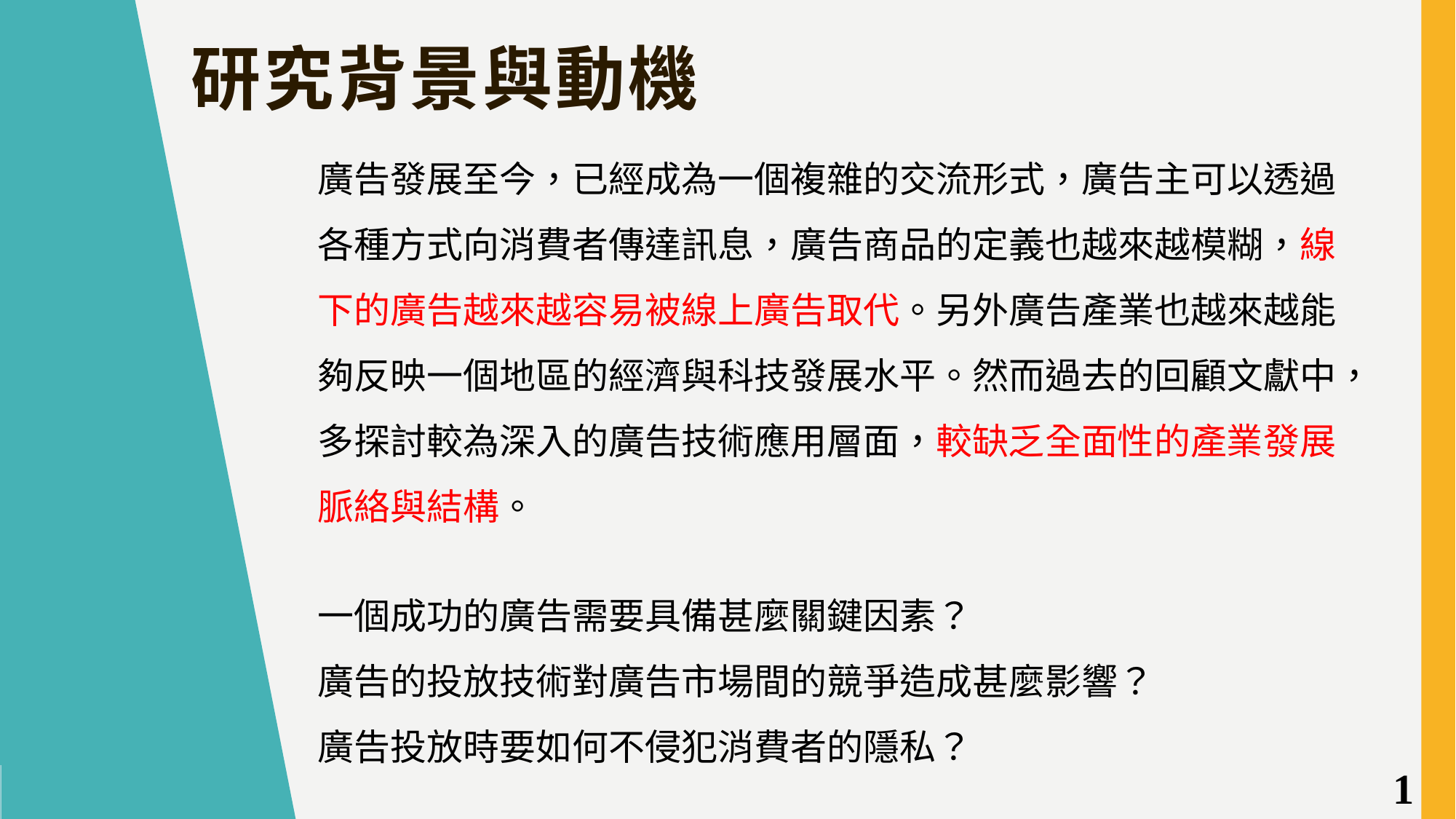

# 研究背景與動機
廣告發展至今，已經成為一個複雜的交流形式，廣告主可以透過各種方式向消費者傳達訊息，廣告商品的定義也越來越模糊，線下的廣告越來越容易被線上廣告取代。另外廣告產業也越來越能夠反映一個地區的經濟與科技發展水平。然而過去的回顧文獻中，多探討較為深入的廣告技術應用層面，較缺乏全面性的產業發展脈絡與結構。

一個成功的廣告需要具備甚麼關鍵因素？
廣告的投放技術對廣告市場間的競爭造成甚麼影響？
廣告投放時要如何不侵犯消費者的隱私？

1